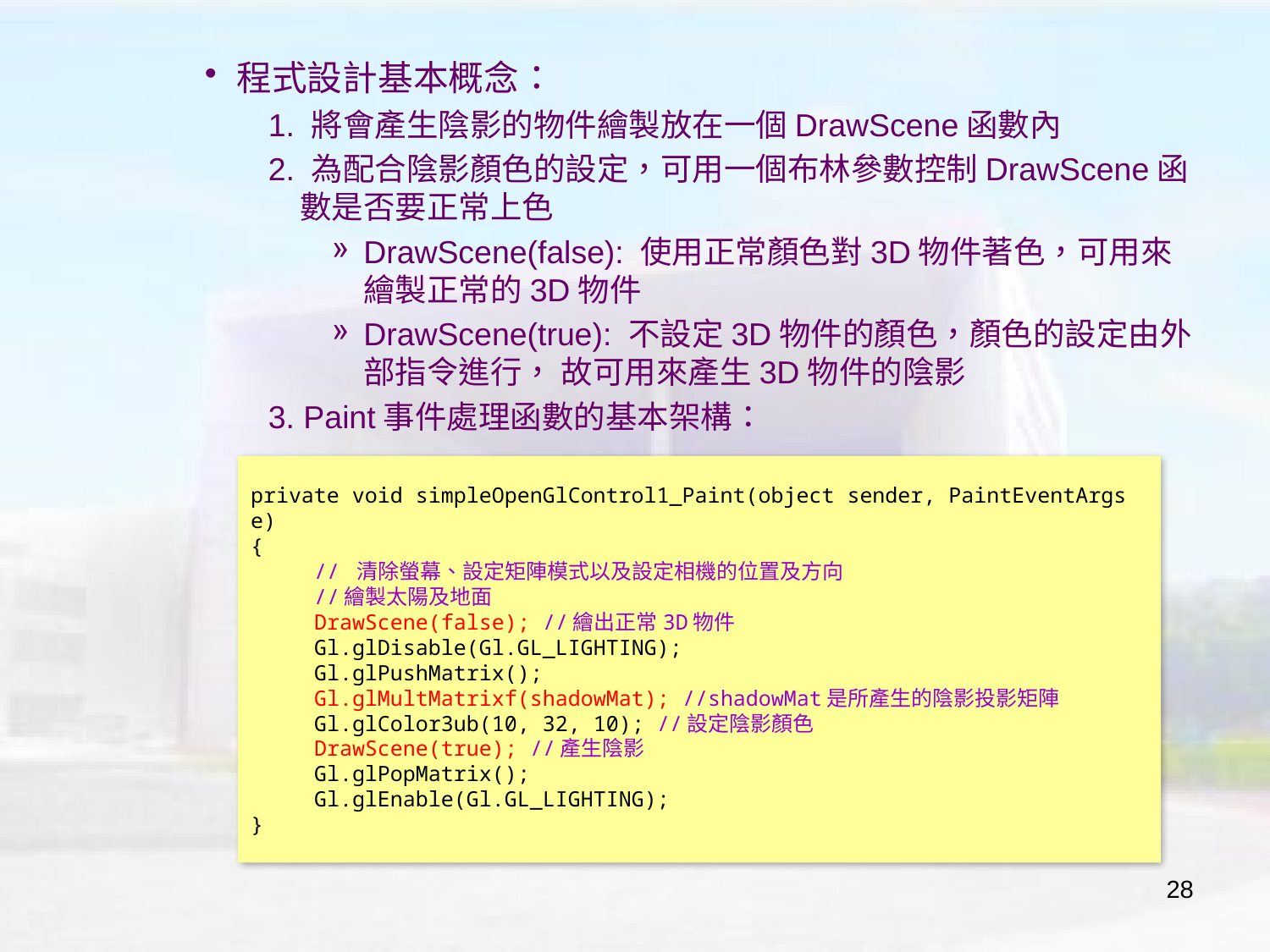

程式設計基本概念：
1. 將會產生陰影的物件繪製放在一個DrawScene函數內
2. 為配合陰影顏色的設定，可用一個布林參數控制DrawScene函數是否要正常上色
DrawScene(false): 使用正常顏色對3D物件著色，可用來繪製正常的3D物件
DrawScene(true): 不設定3D物件的顏色，顏色的設定由外部指令進行， 故可用來產生3D物件的陰影
3. Paint事件處理函數的基本架構：
private void simpleOpenGlControl1_Paint(object sender, PaintEventArgs e)
{
     // 清除螢幕、設定矩陣模式以及設定相機的位置及方向
     //繪製太陽及地面
     DrawScene(false); //繪出正常3D物件
     Gl.glDisable(Gl.GL_LIGHTING);
     Gl.glPushMatrix();
     Gl.glMultMatrixf(shadowMat); //shadowMat是所產生的陰影投影矩陣
     Gl.glColor3ub(10, 32, 10); //設定陰影顏色
     DrawScene(true); //產生陰影
     Gl.glPopMatrix();
     Gl.glEnable(Gl.GL_LIGHTING);
}
28